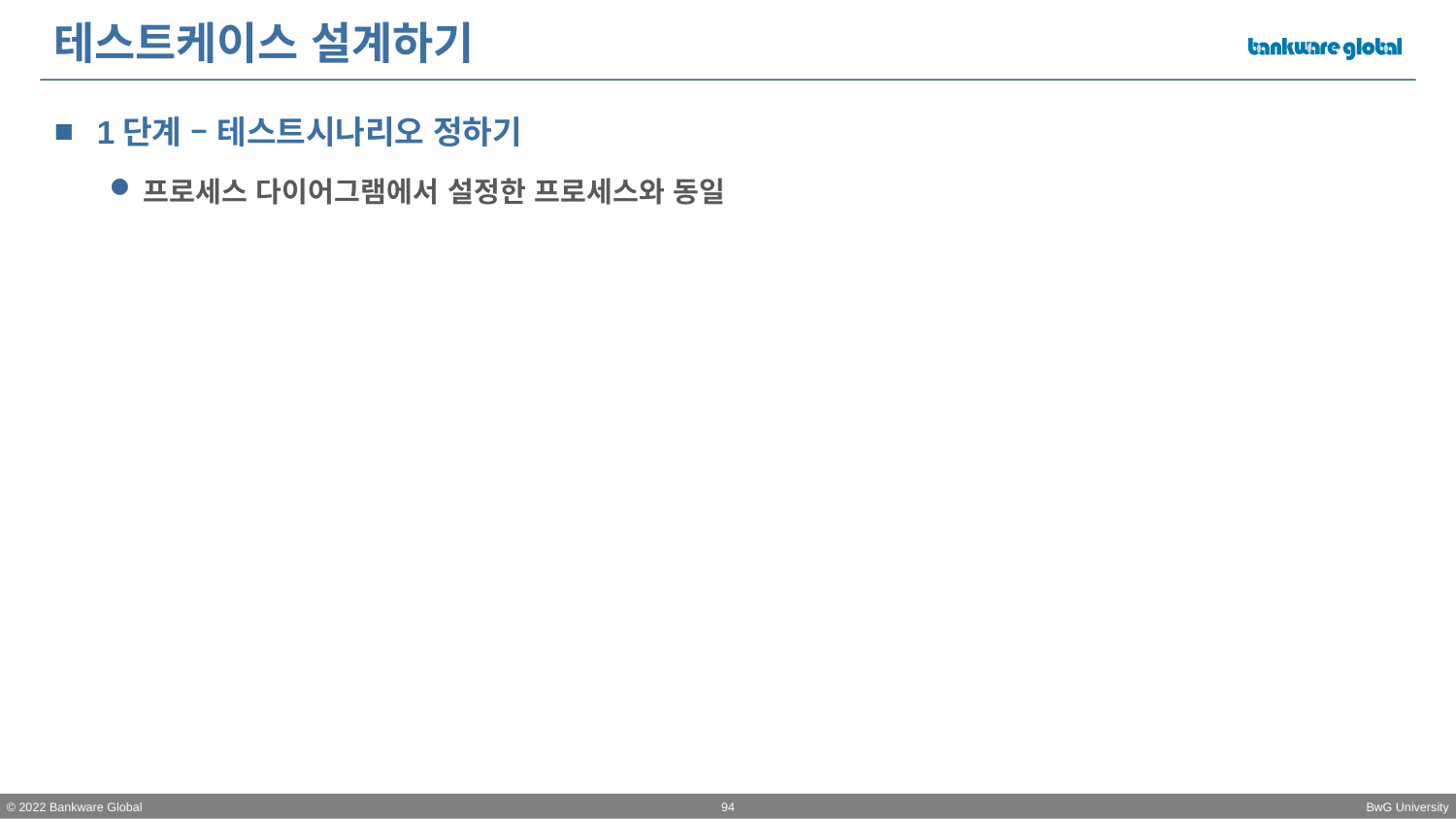

# 테스트케이스 설계하기
1단계 – 테스트시나리오 정하기
프로세스 다이어그램에서 설정한 프로세스와 동일
94